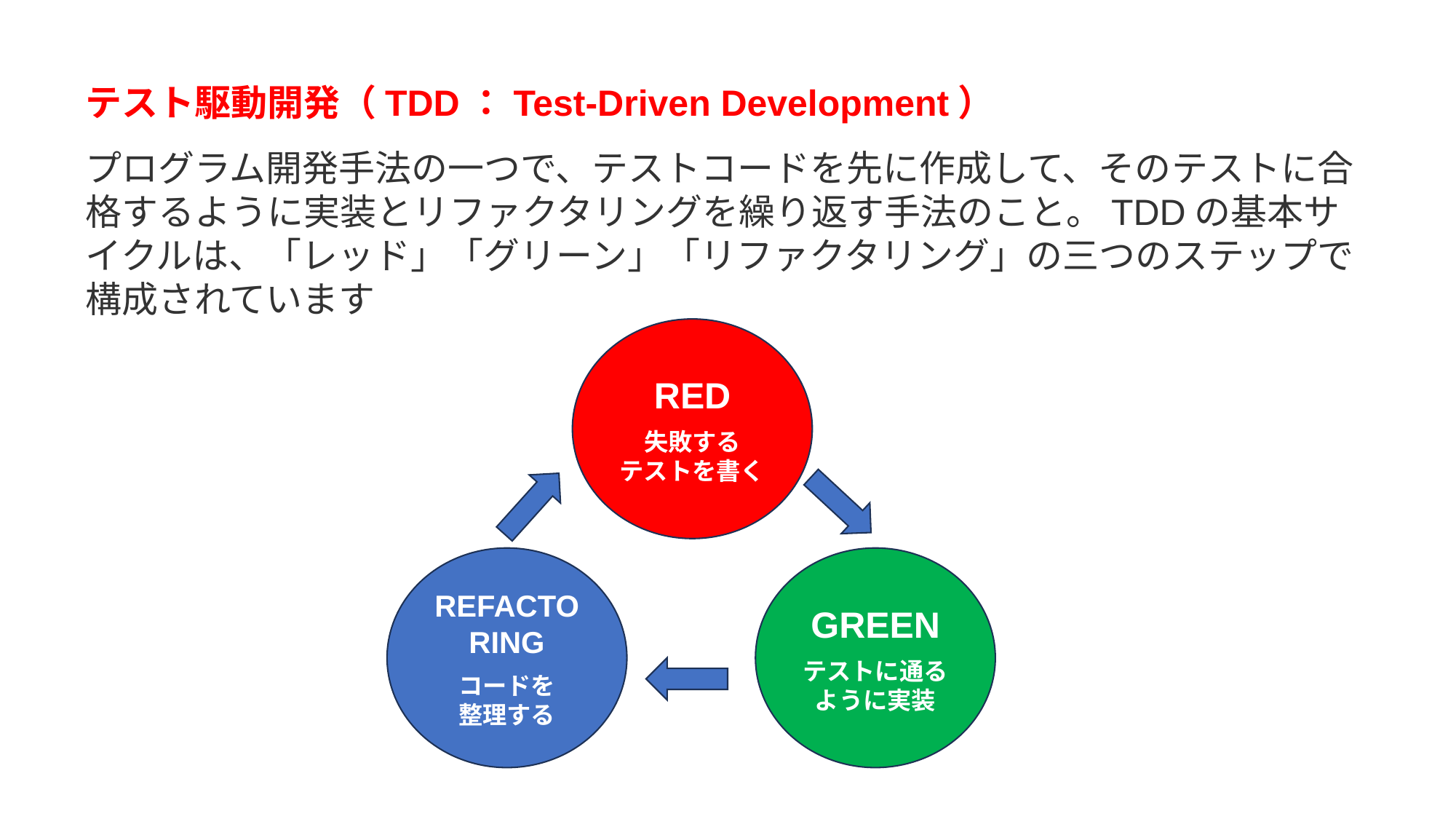

テスト駆動開発（TDD：Test-Driven Development）

プログラム開発手法の一つで、テストコードを先に作成して、そのテストに合格するように実装とリファクタリングを繰り返す手法のこと。TDDの基本サイクルは、「レッド」「グリーン」「リファクタリング」の三つのステップで構成されています
RED

失敗する
テストを書く

REFACTORING

コードを
整理する
GREEN

テストに通る
ように実装